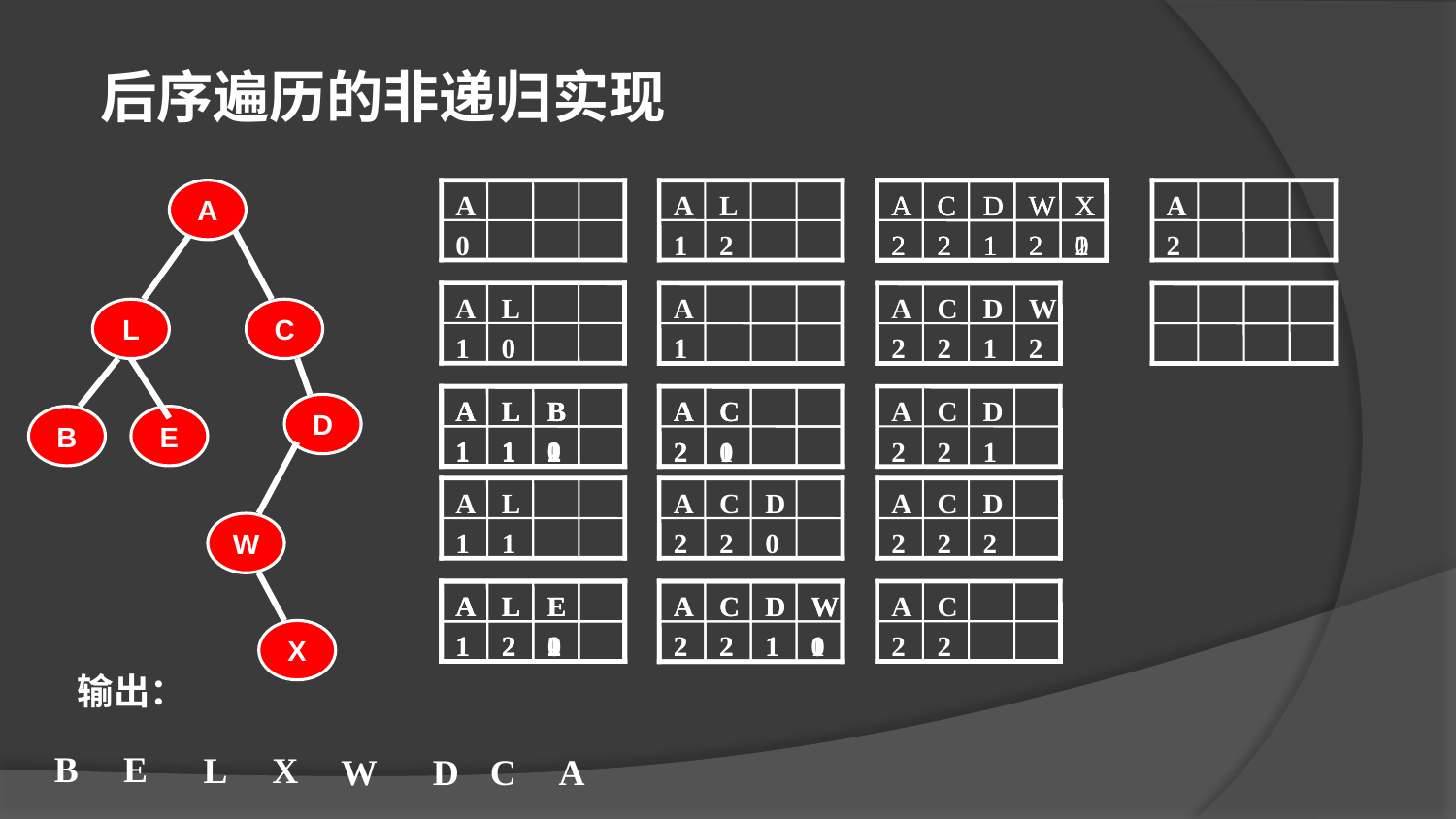

后序遍历的非递归实现
A

L
C

D
B
E

W

X
A

0

A

L

1

2

A

C

D

W

X

2

2
1
2
0

A

C

D

W

X

2

2
1
2
1

A

C

D

W

X

2

2
1
2
2

A

2

A

L

1

0

A

1

A

C

D

W

2

2
1
2

A

L

B

1

1
0

A

L

B

1

1
1

A

L

B

1

1
2

A

C

2

0

A

C

2

1

A

C

D

2

2
1

A

L

1

1

A

C

D

2

2
0

A

C

D

2

2
2

A

L

E

1

2
0

A

L

E

1

2
1

A

L

E

1

2
2

A

C

D

W

2

2
1
0

A

C

D

W

2

2
1
1

A

C

2

2

输出：
E
B
L
X
W
D
C
A